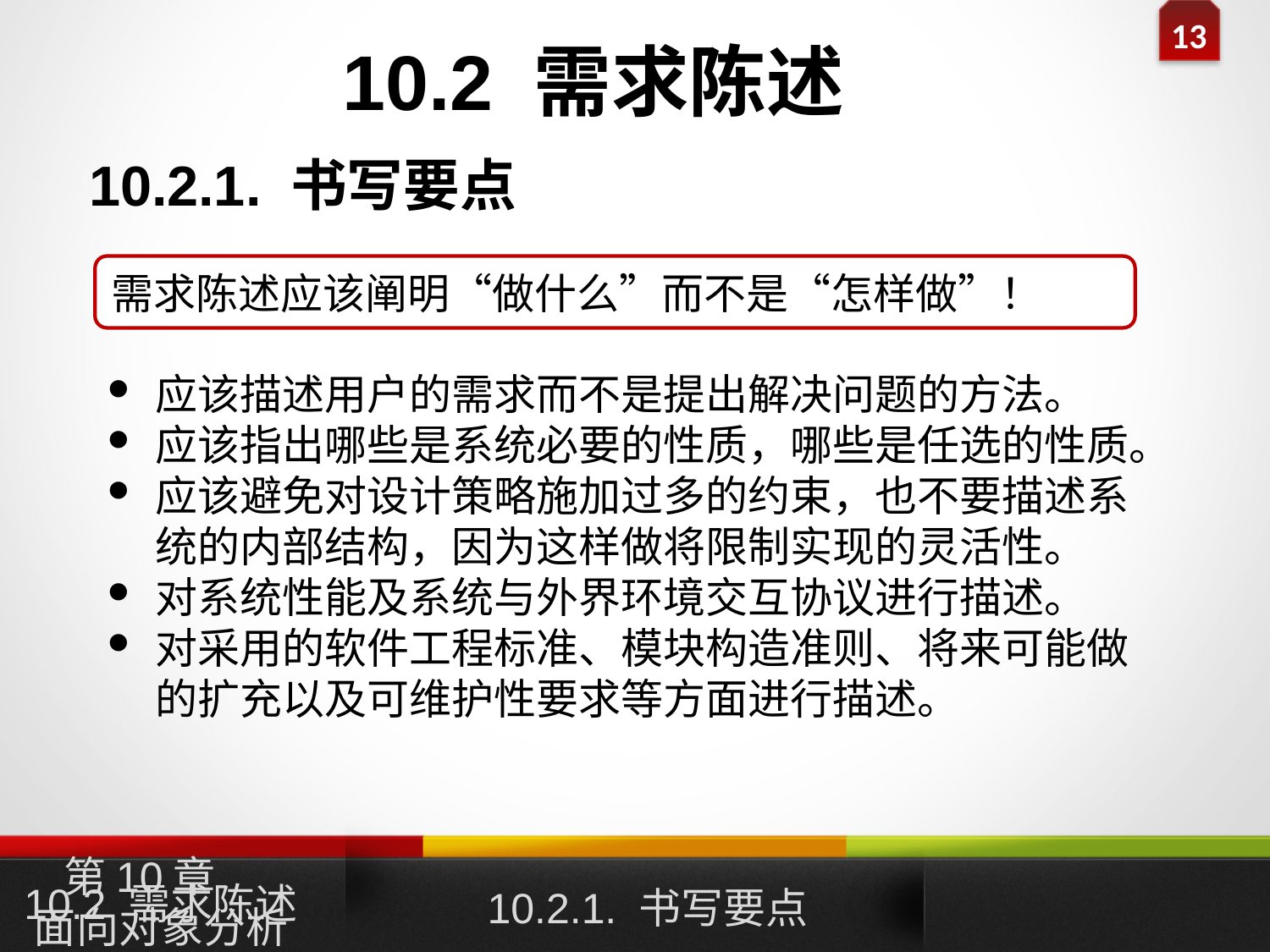

10.2 需求陈述
10.2.1. 书写要点
需求陈述应该阐明“做什么”而不是“怎样做”！
应该描述用户的需求而不是提出解决问题的方法。
应该指出哪些是系统必要的性质，哪些是任选的性质。
应该避免对设计策略施加过多的约束，也不要描述系统的内部结构，因为这样做将限制实现的灵活性。
对系统性能及系统与外界环境交互协议进行描述。
对采用的软件工程标准、模块构造准则、将来可能做的扩充以及可维护性要求等方面进行描述。
10.2 需求陈述
10.2.1. 书写要点